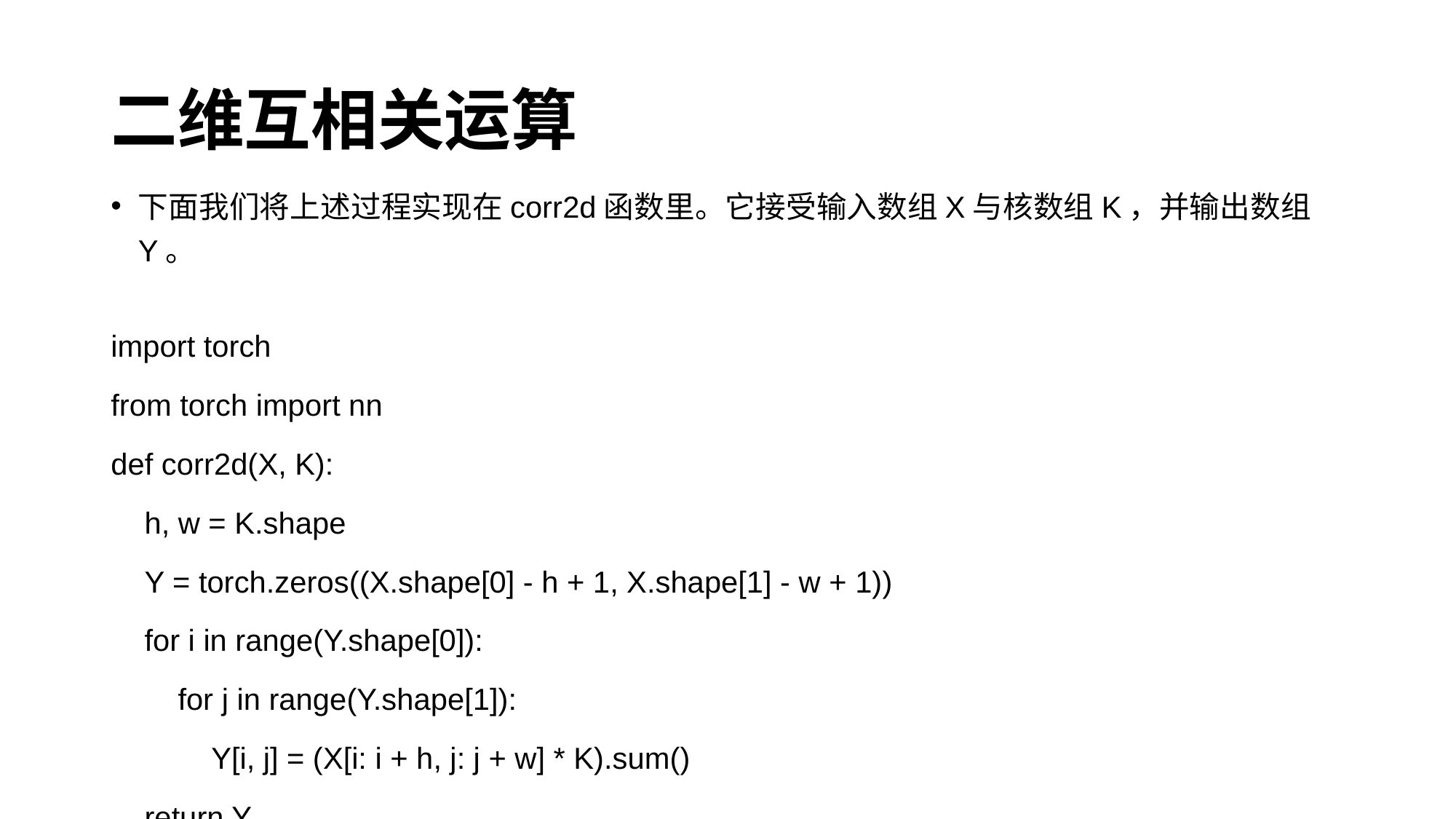

# 二维互相关运算
下面我们将上述过程实现在corr2d函数里。它接受输入数组X与核数组K，并输出数组Y。

import torch
from torch import nn
def corr2d(X, K):
    h, w = K.shape
    Y = torch.zeros((X.shape[0] - h + 1, X.shape[1] - w + 1))
    for i in range(Y.shape[0]):
        for j in range(Y.shape[1]):
            Y[i, j] = (X[i: i + h, j: j + w] * K).sum()
    return Y